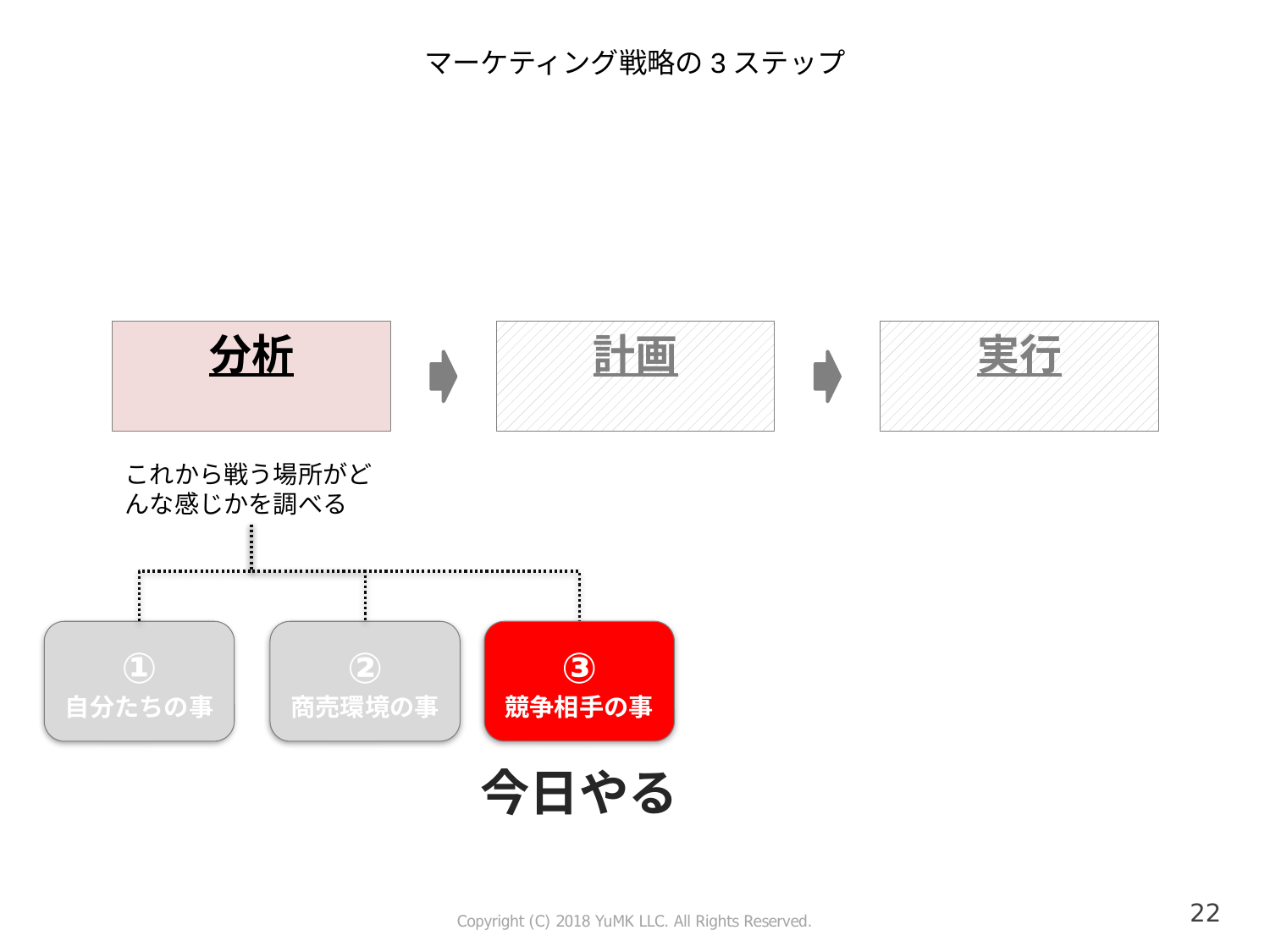

# マーケティング戦略の3ステップ
分析
計画
実行

これから戦う場所がどんな感じかを調べる
①
自分たちの事
②
商売環境の事
③
競争相手の事
今日やる
22